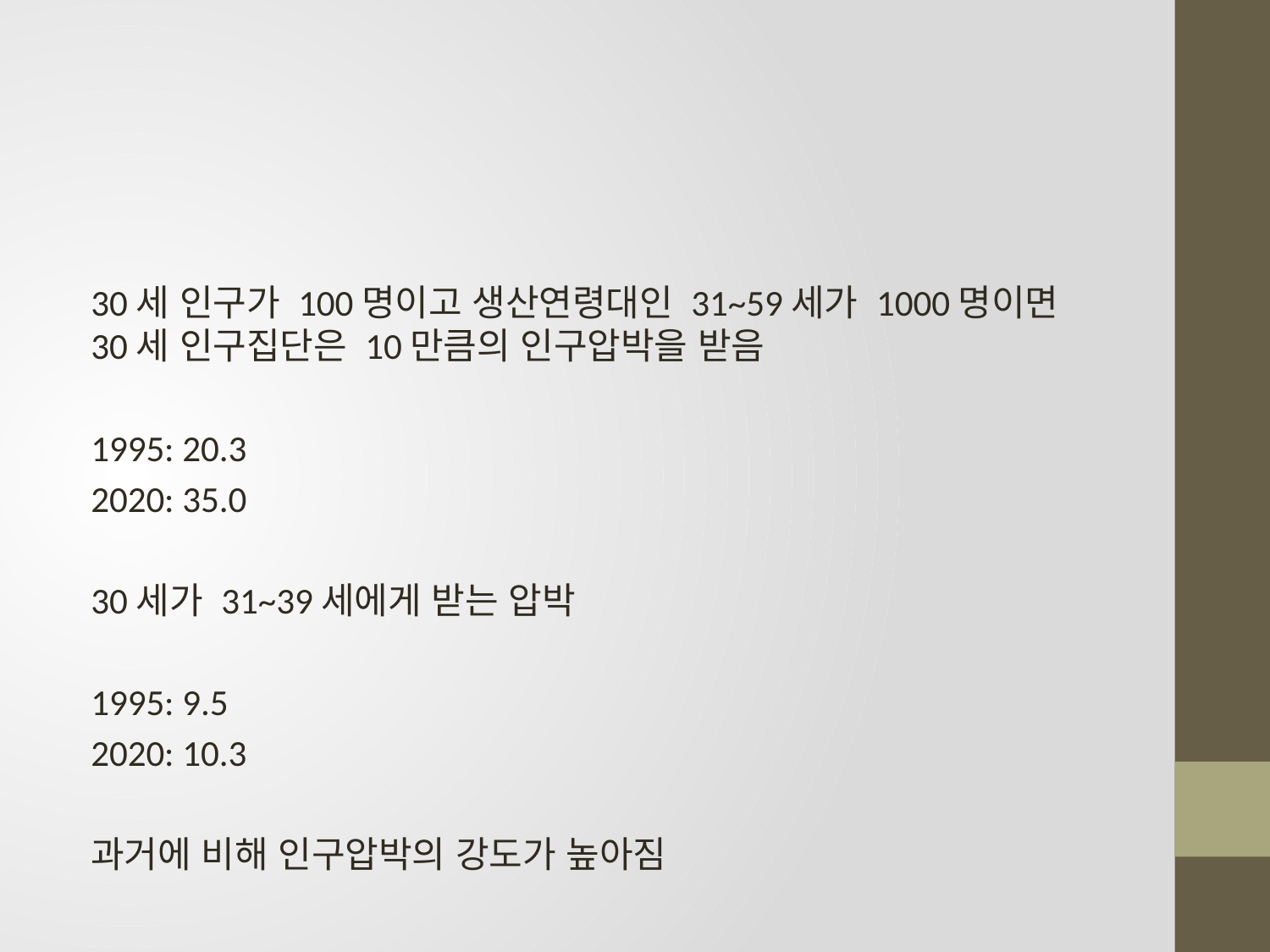

#

30세 인구가 100명이고 생산연령대인 31~59세가 1000명이면 30세 인구집단은 10만큼의 인구압박을 받음

	1995: 20.3
	2020: 35.0

30세가 31~39세에게 받는 압박

	1995: 9.5
	2020: 10.3

과거에 비해 인구압박의 강도가 높아짐